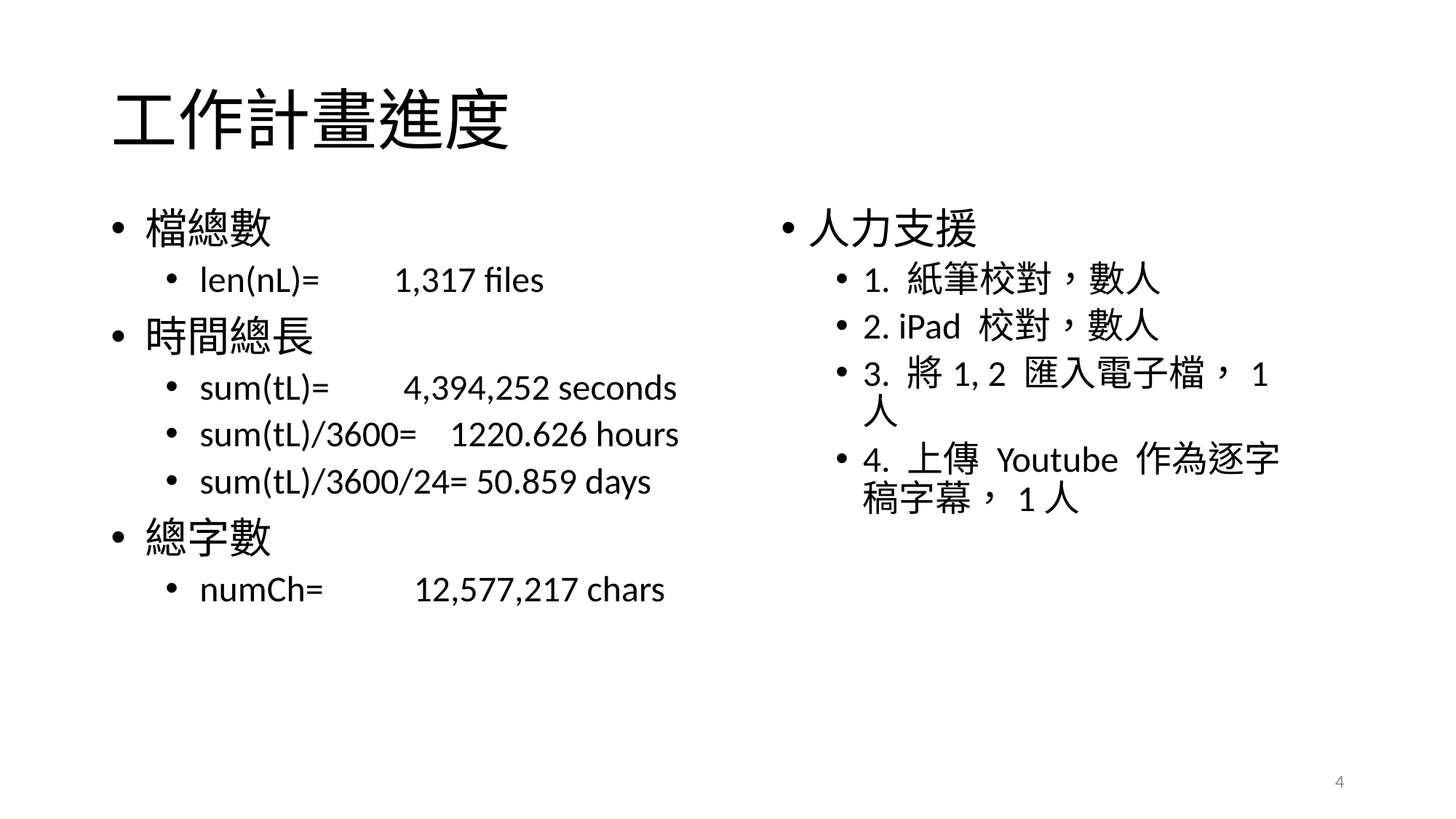

# 工作計畫進度
人力支援
1. 紙筆校對，數人
2. iPad 校對，數人
3. 將1, 2 匯入電子檔，1人
4. 上傳 Youtube 作為逐字稿字幕，1人

檔總數
len(nL)=         1,317 files
時間總長
sum(tL)=         4,394,252 seconds
sum(tL)/3600=    1220.626 hours
sum(tL)/3600/24= 50.859 days
總字數
numCh=           12,577,217 chars
4